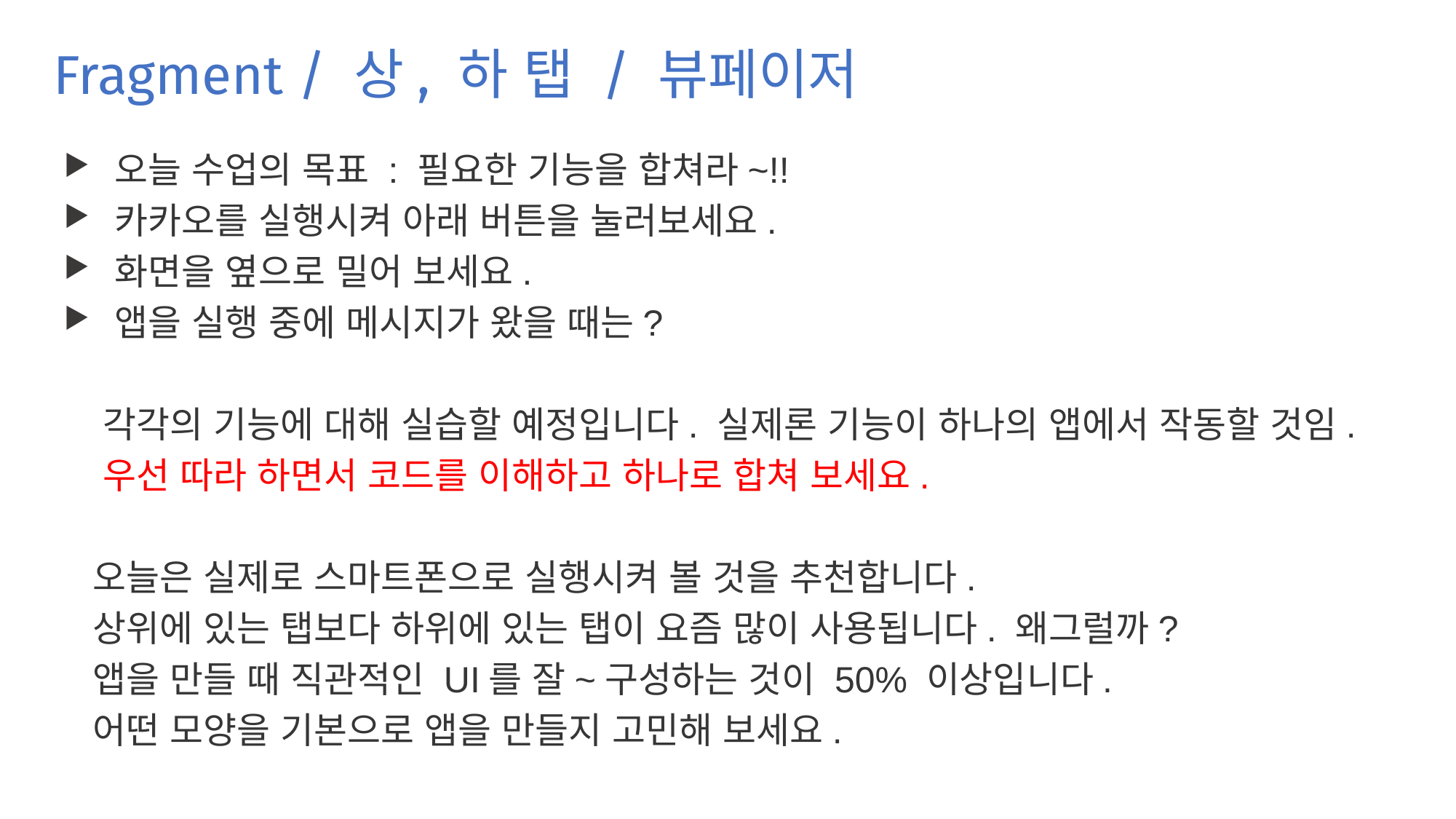

Fragment / 상, 하 탭 / 뷰페이저
 오늘 수업의 목표 : 필요한 기능을 합쳐라~!!
 카카오를 실행시켜 아래 버튼을 눌러보세요.
 화면을 옆으로 밀어 보세요.
 앱을 실행 중에 메시지가 왔을 때는?

   각각의 기능에 대해 실습할 예정입니다. 실제론 기능이 하나의 앱에서 작동할 것임.
   우선 따라 하면서 코드를 이해하고 하나로 합쳐 보세요.

  오늘은 실제로 스마트폰으로 실행시켜 볼 것을 추천합니다.
  상위에 있는 탭보다 하위에 있는 탭이 요즘 많이 사용됩니다. 왜그럴까?
  앱을 만들 때 직관적인 UI를 잘~구성하는 것이 50% 이상입니다.
  어떤 모양을 기본으로 앱을 만들지 고민해 보세요.